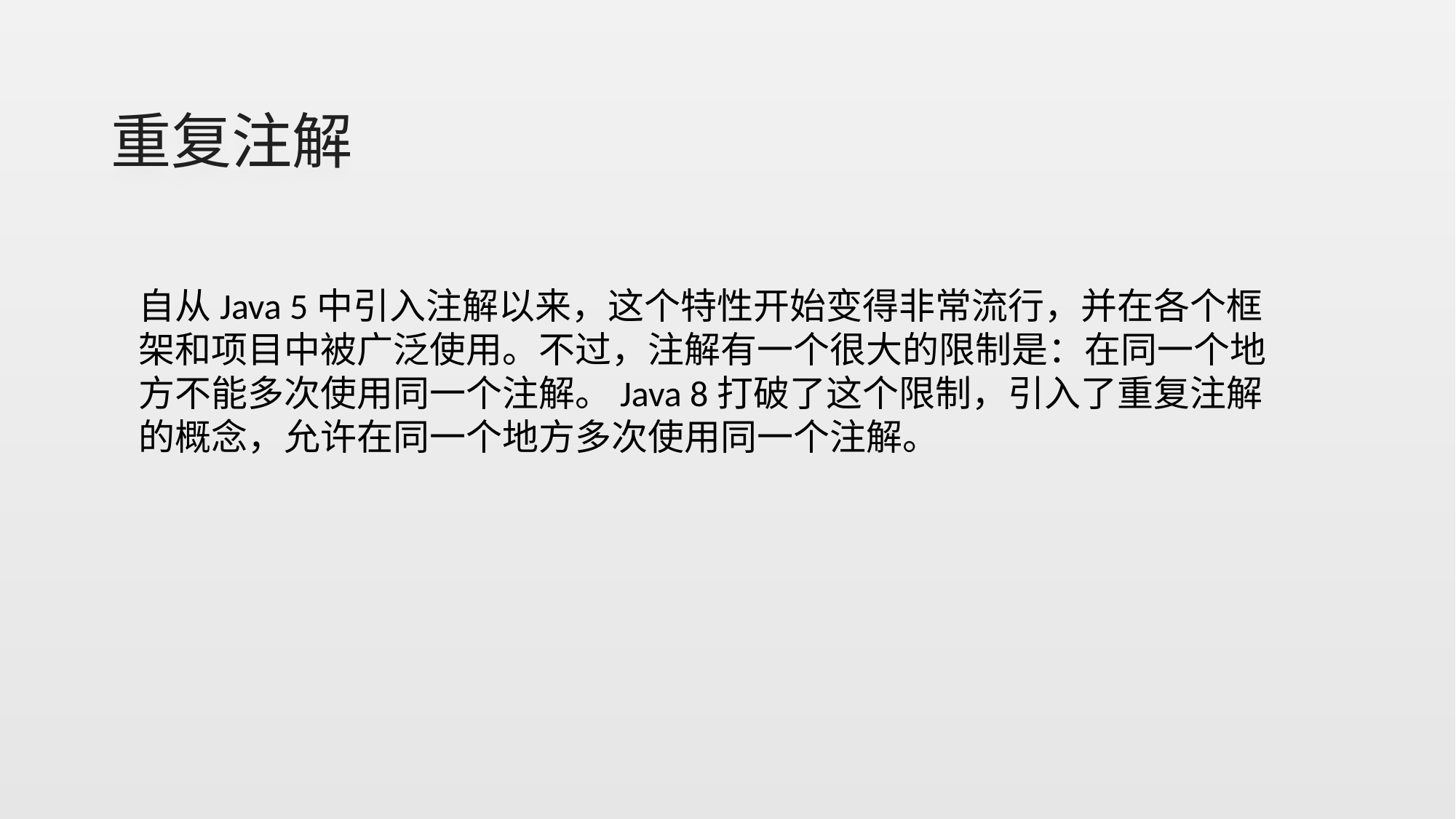

# 重复注解
自从Java 5中引入注解以来，这个特性开始变得非常流行，并在各个框架和项目中被广泛使用。不过，注解有一个很大的限制是：在同一个地方不能多次使用同一个注解。Java 8打破了这个限制，引入了重复注解的概念，允许在同一个地方多次使用同一个注解。